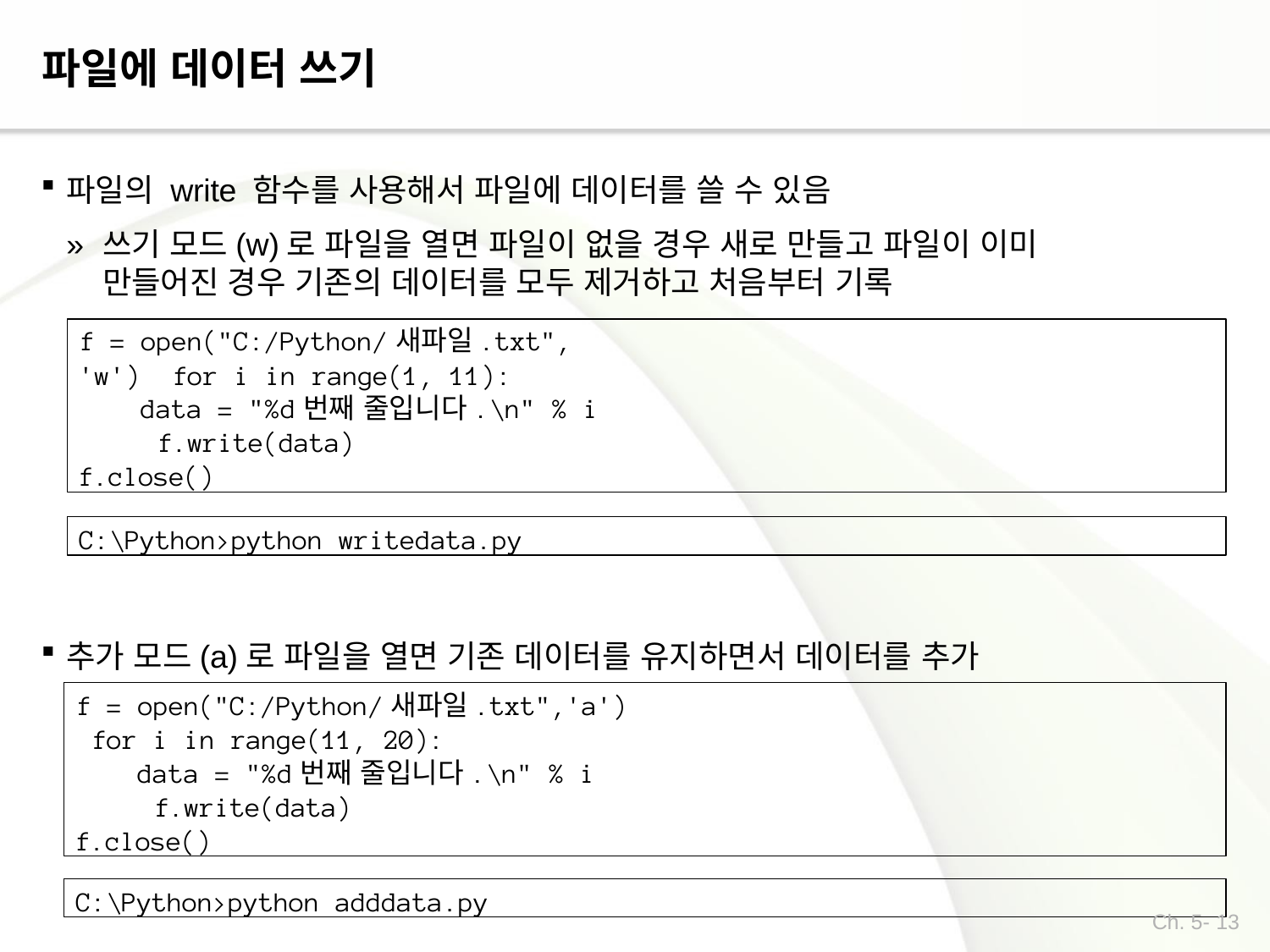

# 파일에 데이터 쓰기
파일의 write 함수를 사용해서 파일에 데이터를 쓸 수 있음
»	쓰기 모드(w)로 파일을 열면 파일이 없을 경우 새로 만들고 파일이 이미  만들어진 경우 기존의 데이터를 모두 제거하고 처음부터 기록
f = open("C:/Python/새파일.txt", 'w')  for i in range(1, 11):
data = "%d번째 줄입니다.\n" % i  f.write(data)
f.close()
C:\Python>python writedata.py
추가 모드(a)로 파일을 열면 기존 데이터를 유지하면서 데이터를 추가
f = open("C:/Python/새파일.txt",'a')  for i in range(11, 20):
data = "%d번째 줄입니다.\n" % i  f.write(data)
f.close()
C:\Python>python adddata.py
Ch. 5- 13